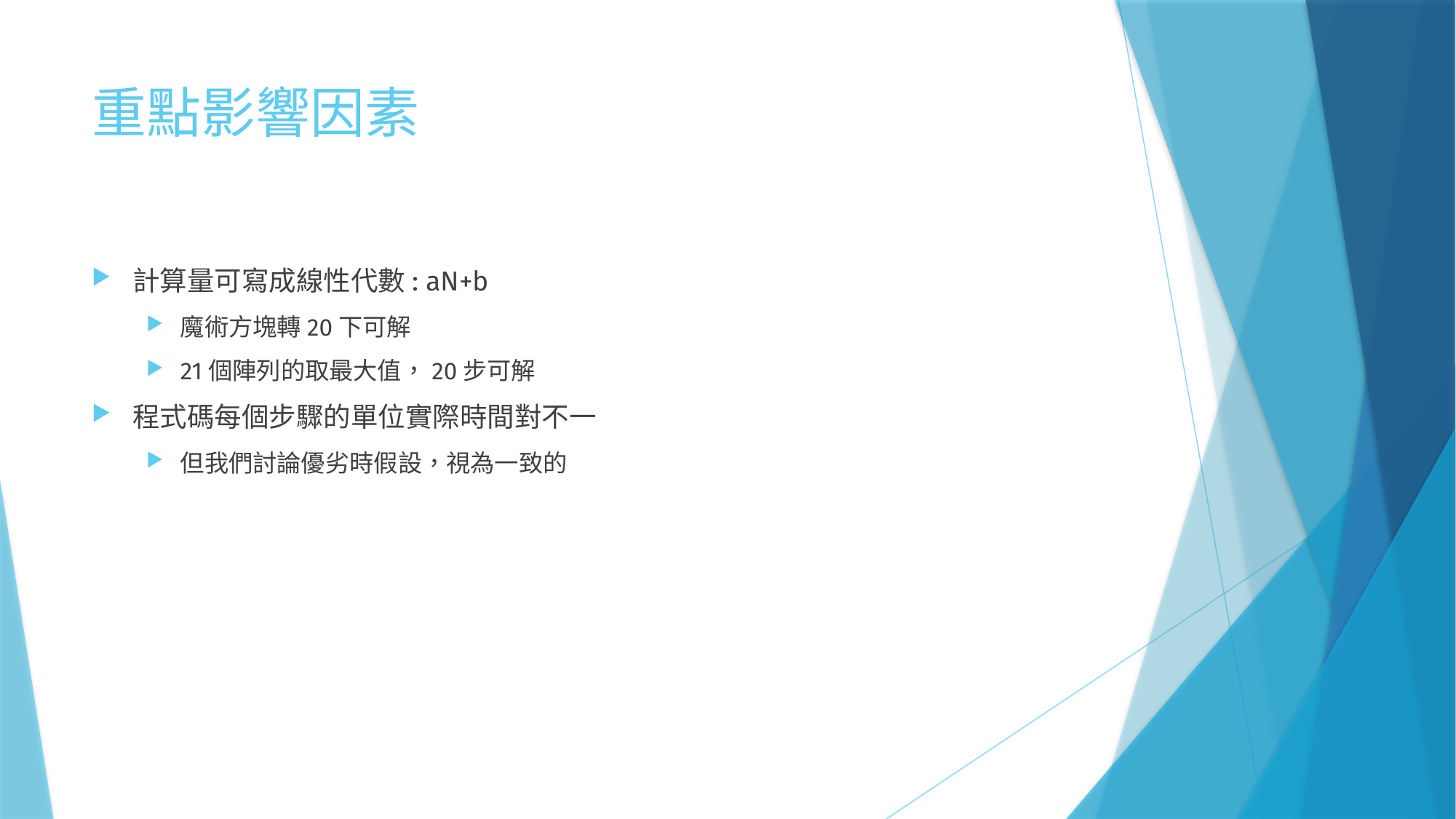

# 重點影響因素
計算量可寫成線性代數: aN+b
魔術方塊轉20下可解
21個陣列的取最大值，20步可解
程式碼每個步驟的單位實際時間對不一
但我們討論優劣時假設，視為一致的